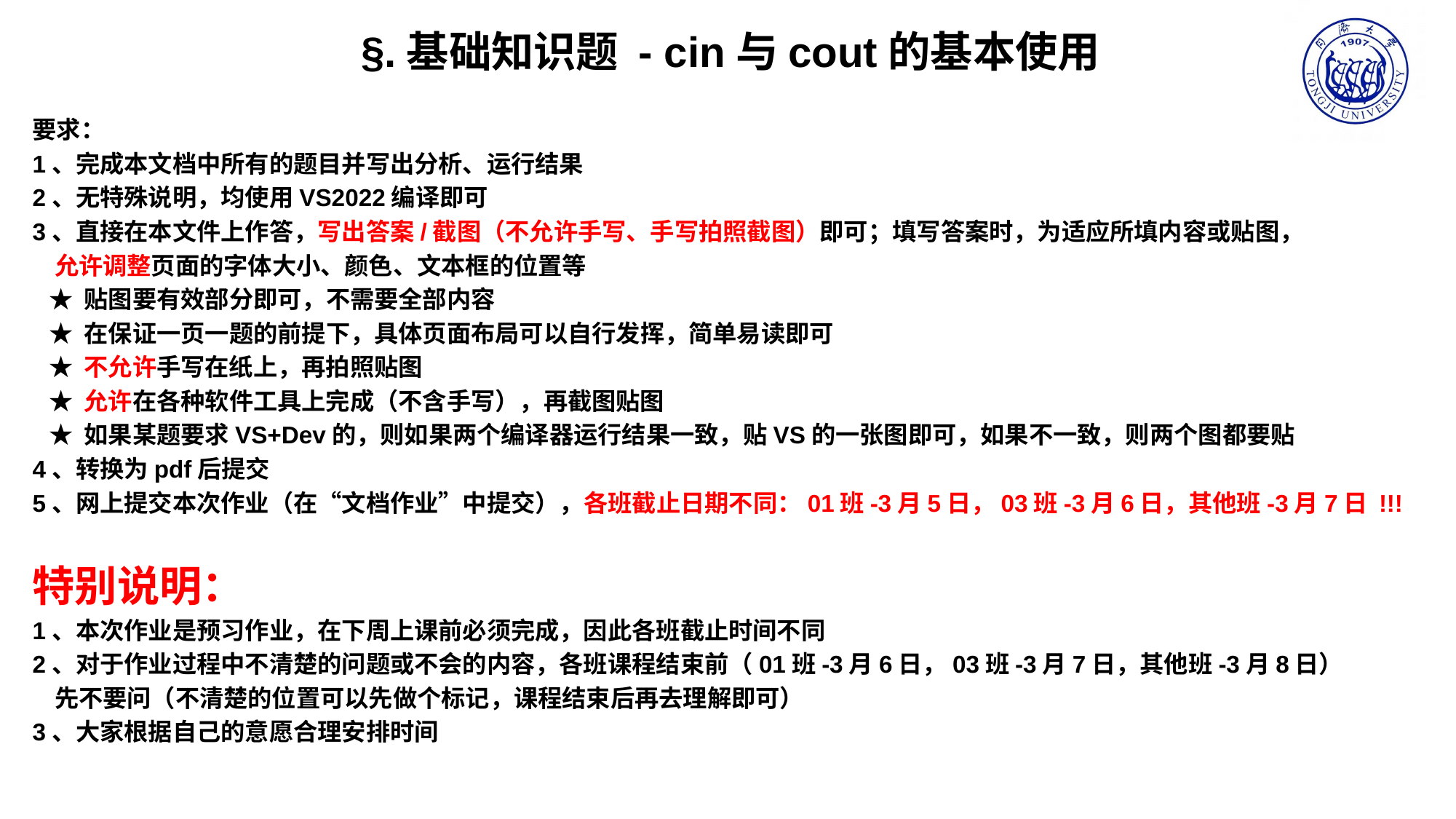

§.基础知识题 - cin与cout的基本使用

要求：
1、完成本文档中所有的题目并写出分析、运行结果
2、无特殊说明，均使用VS2022编译即可
3、直接在本文件上作答，写出答案/截图（不允许手写、手写拍照截图）即可；填写答案时，为适应所填内容或贴图，
   允许调整页面的字体大小、颜色、文本框的位置等
   ★ 贴图要有效部分即可，不需要全部内容
   ★ 在保证一页一题的前提下，具体页面布局可以自行发挥，简单易读即可
   ★ 不允许手写在纸上，再拍照贴图
   ★ 允许在各种软件工具上完成（不含手写），再截图贴图
   ★ 如果某题要求VS+Dev的，则如果两个编译器运行结果一致，贴VS的一张图即可，如果不一致，则两个图都要贴
4、转换为pdf后提交
5、网上提交本次作业（在“文档作业”中提交），各班截止日期不同：01班-3月5日，03班-3月6日，其他班-3月7日 !!!

特别说明：
1、本次作业是预习作业，在下周上课前必须完成，因此各班截止时间不同
2、对于作业过程中不清楚的问题或不会的内容，各班课程结束前（01班-3月6日，03班-3月7日，其他班-3月8日）
   先不要问（不清楚的位置可以先做个标记，课程结束后再去理解即可）
3、大家根据自己的意愿合理安排时间